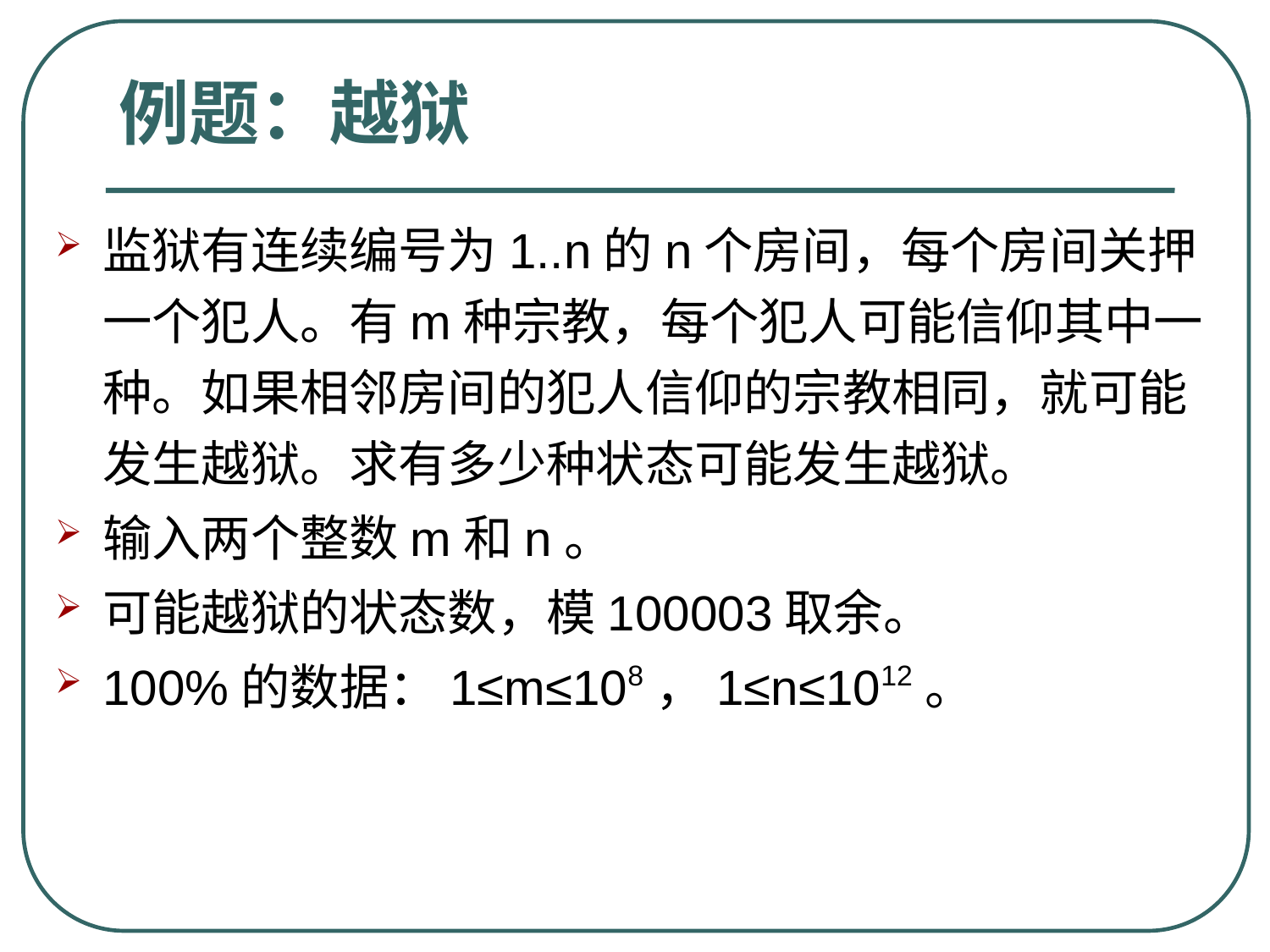

# 例题：越狱
监狱有连续编号为1..n的n个房间，每个房间关押一个犯人。有m种宗教，每个犯人可能信仰其中一种。如果相邻房间的犯人信仰的宗教相同，就可能发生越狱。求有多少种状态可能发生越狱。
输入两个整数m和n。
可能越狱的状态数，模100003取余。
100%的数据：1≤m≤108，1≤n≤1012。